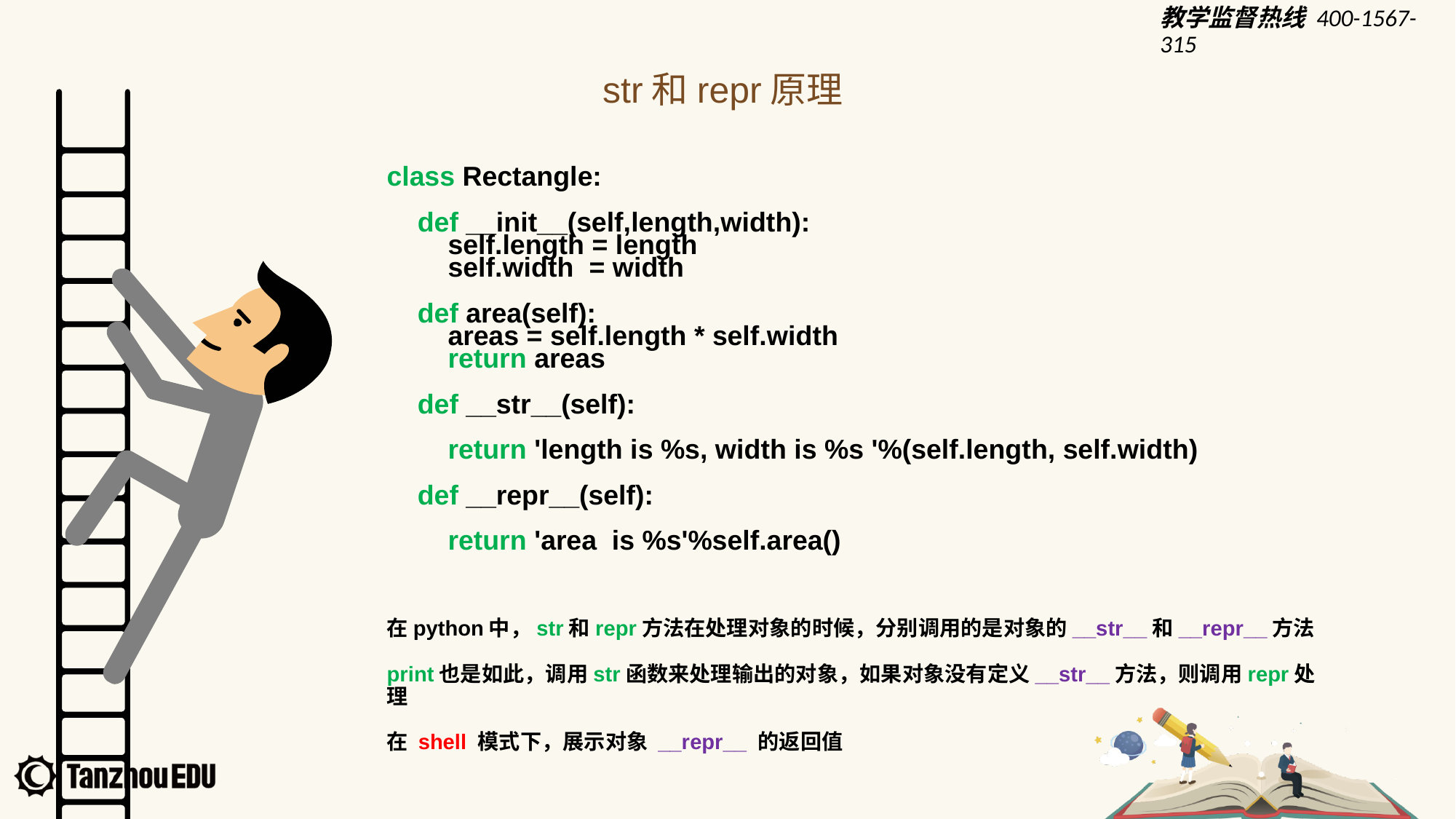

str和repr原理

class Rectangle:

    def __init__(self,length,width):
        self.length = length
        self.width  = width

    def area(self):
        areas = self.length * self.width
        return areas

    def __str__(self):

        return 'length is %s, width is %s '%(self.length, self.width)

    def __repr__(self):

        return 'area  is %s'%self.area()
在python中，str和repr方法在处理对象的时候，分别调用的是对象的__str__和__repr__方法

print也是如此，调用str函数来处理输出的对象，如果对象没有定义__str__方法，则调用repr处理

在 shell 模式下，展示对象 __repr__ 的返回值